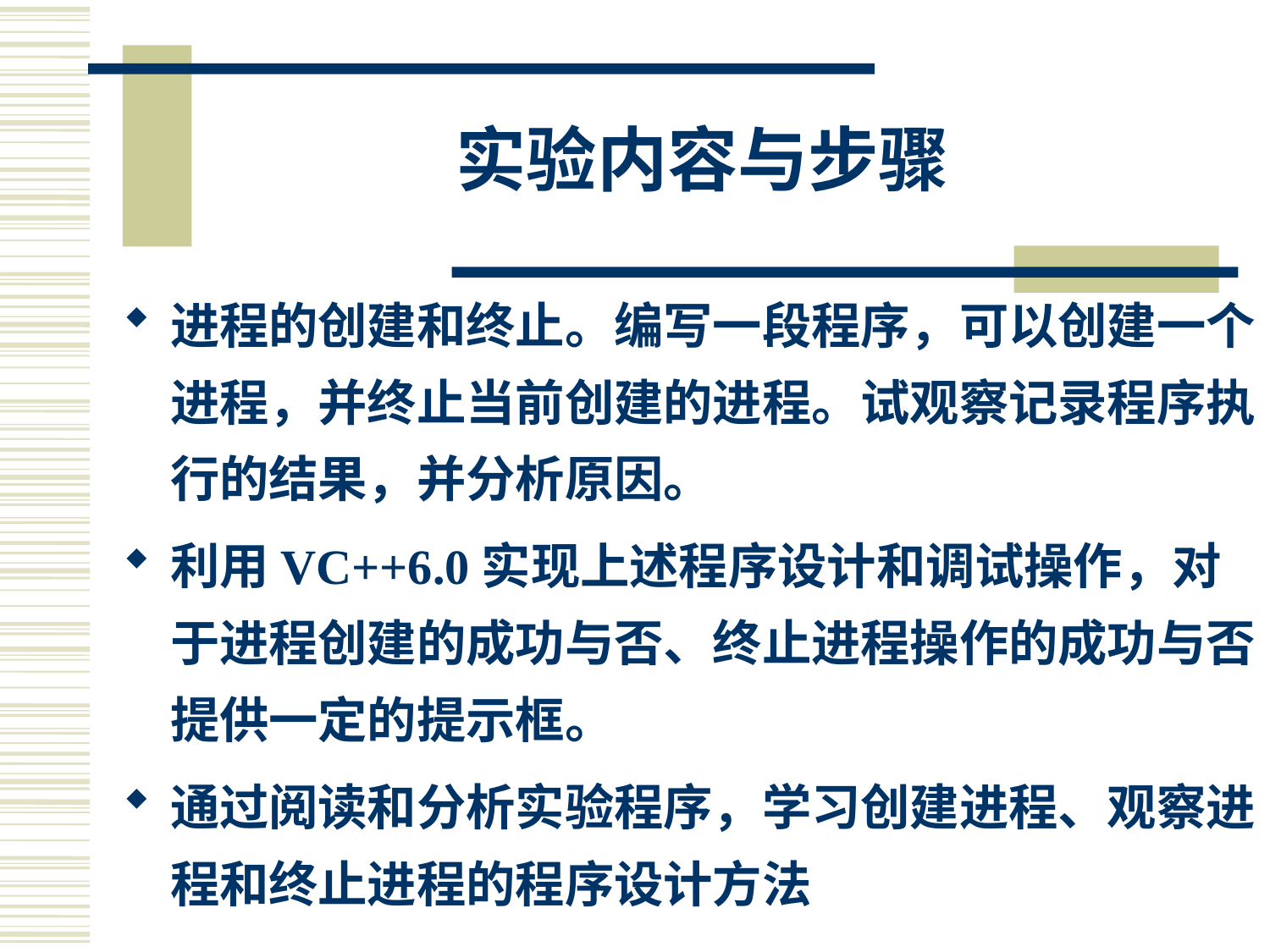

# 实验内容与步骤
进程的创建和终止。编写一段程序，可以创建一个进程，并终止当前创建的进程。试观察记录程序执行的结果，并分析原因。
利用VC++6.0实现上述程序设计和调试操作，对于进程创建的成功与否、终止进程操作的成功与否提供一定的提示框。
通过阅读和分析实验程序，学习创建进程、观察进程和终止进程的程序设计方法